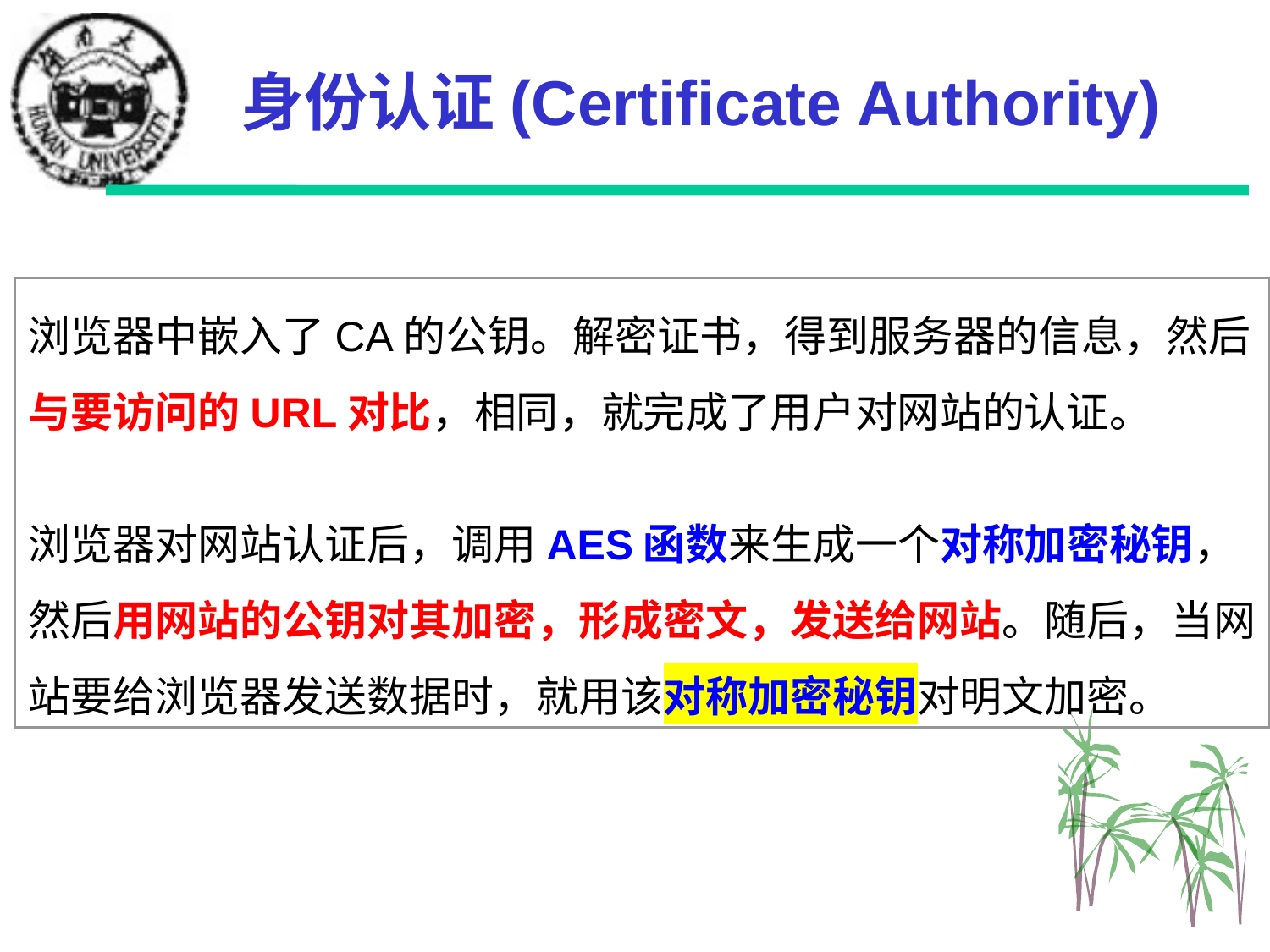

身份认证(Certificate Authority)
浏览器中嵌入了CA的公钥。解密证书，得到服务器的信息，然后与要访问的URL对比，相同，就完成了用户对网站的认证。

浏览器对网站认证后，调用AES函数来生成一个对称加密秘钥，然后用网站的公钥对其加密，形成密文，发送给网站。随后，当网站要给浏览器发送数据时，就用该对称加密秘钥对明文加密。